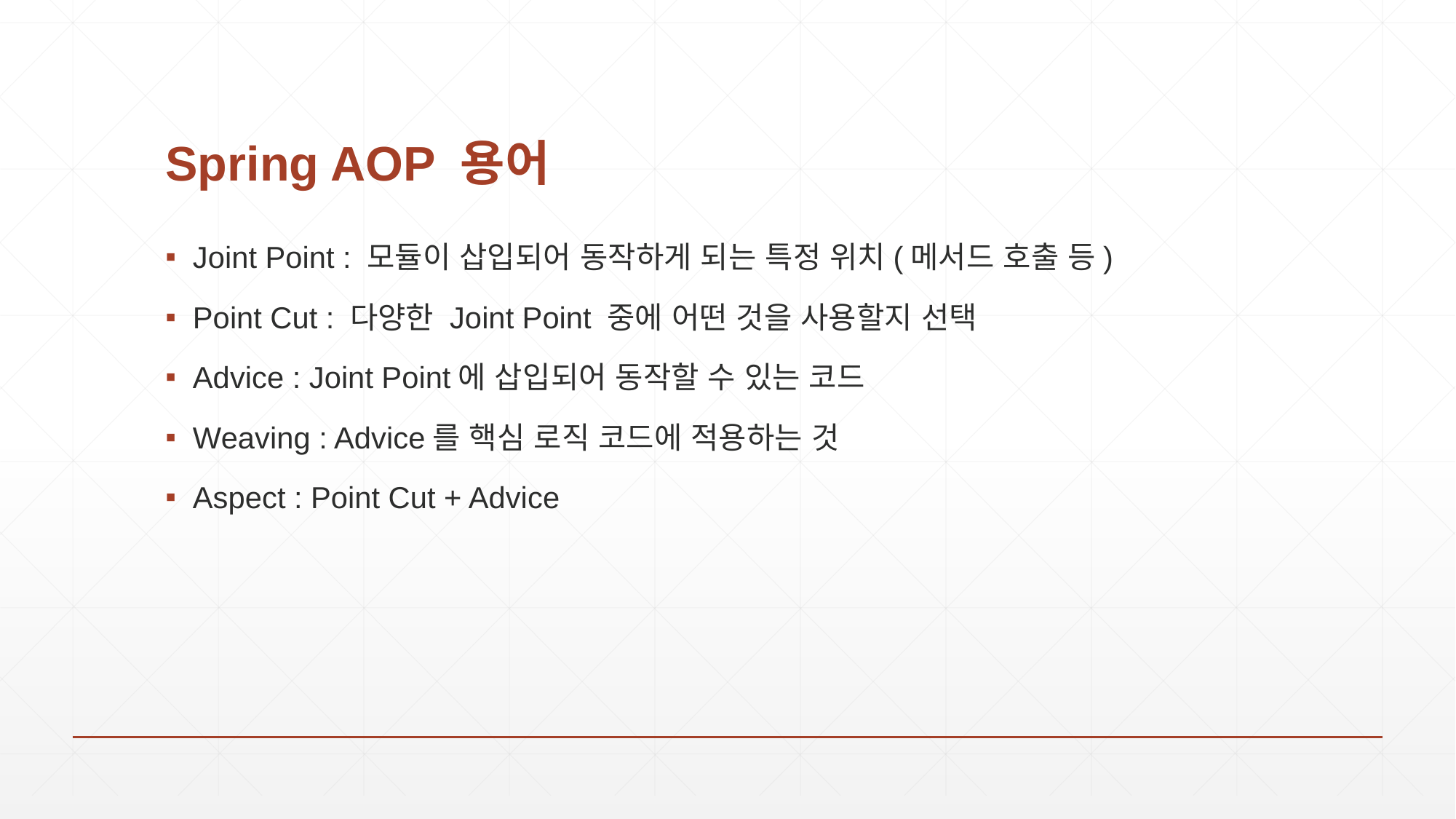

# Spring AOP 용어
Joint Point : 모듈이 삽입되어 동작하게 되는 특정 위치(메서드 호출 등)
Point Cut : 다양한 Joint Point 중에 어떤 것을 사용할지 선택
Advice : Joint Point에 삽입되어 동작할 수 있는 코드
Weaving : Advice를 핵심 로직 코드에 적용하는 것
Aspect : Point Cut + Advice